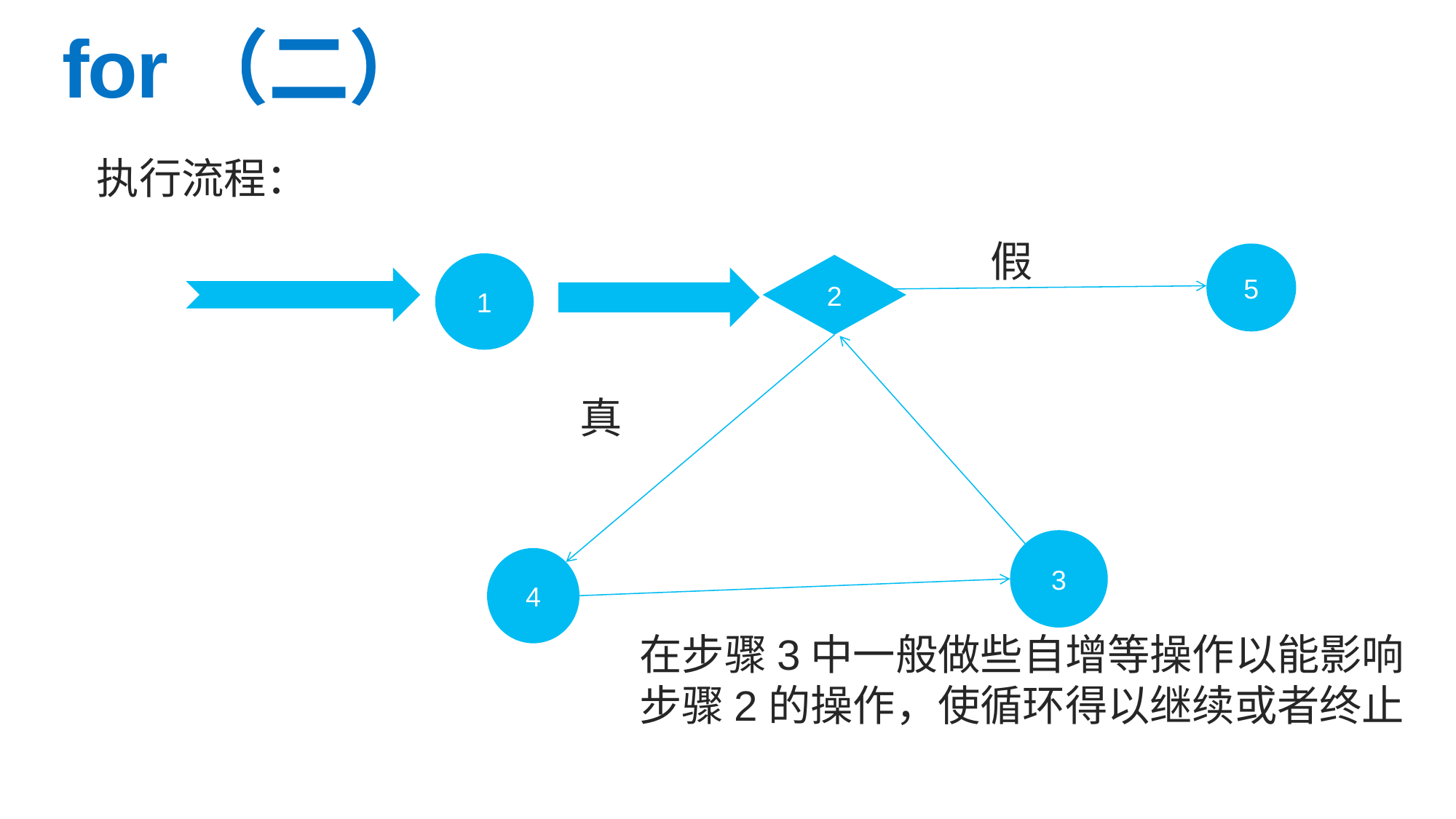

# for（二）
执行流程：

假
5
1
2

真
3
4
在步骤3中一般做些自增等操作以能影响
步骤2的操作，使循环得以继续或者终止